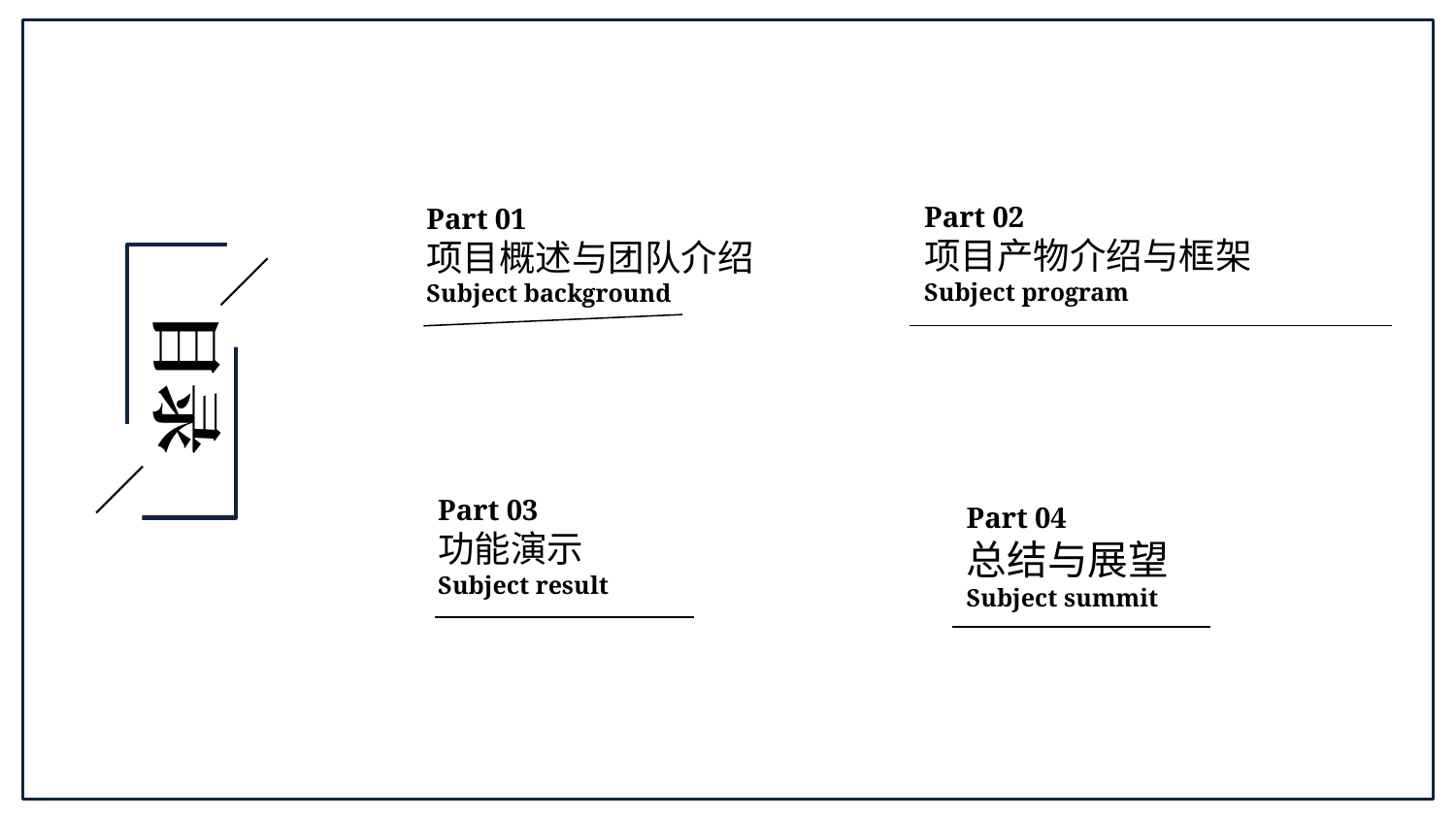

Part 02
项目产物介绍与框架
Subject program
Part 01
项目概述与团队介绍
Subject background

目录
Part 03
功能演示
Subject result
Part 04
总结与展望Subject summit